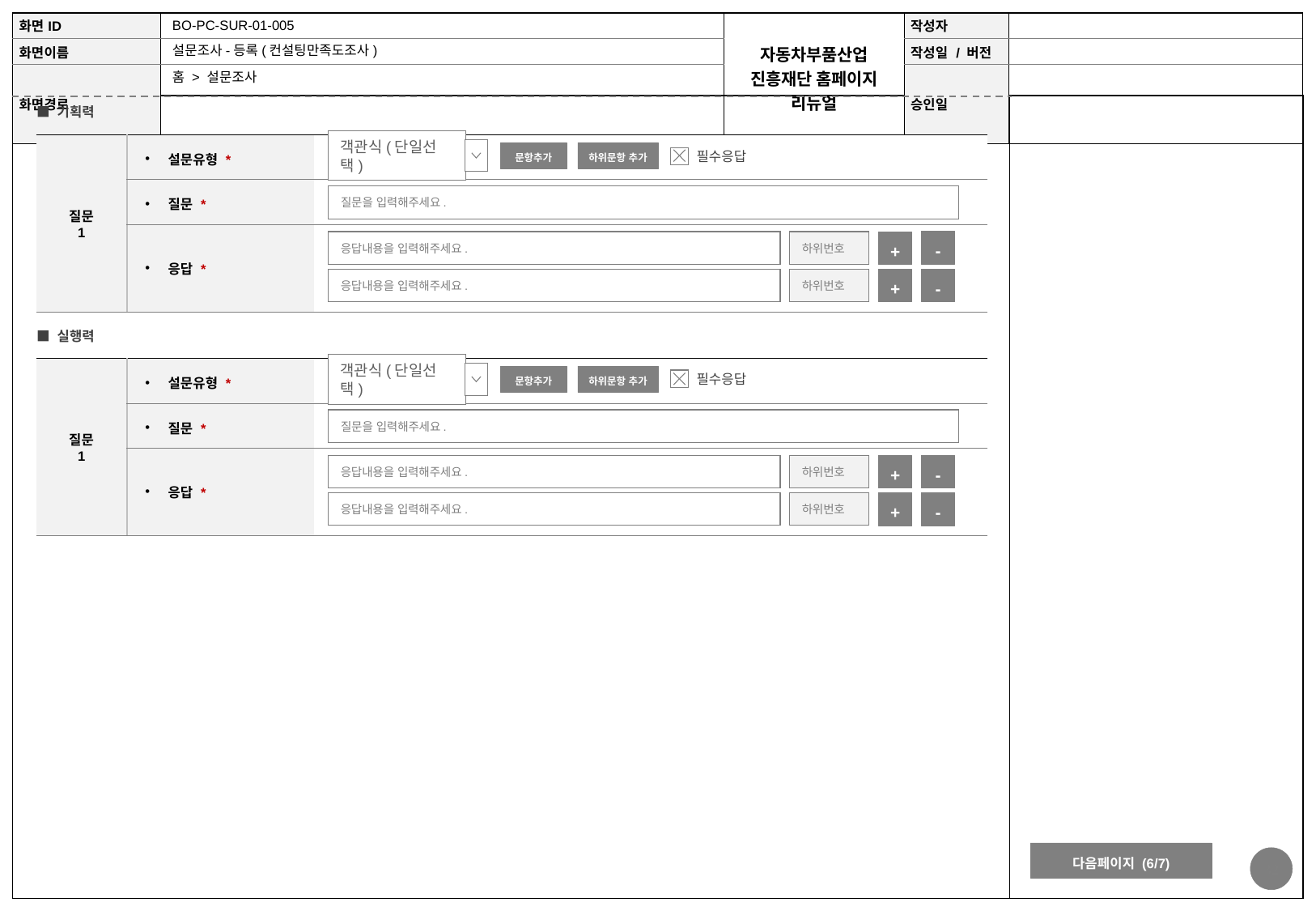

BO-PC-SUR-01-005

설문조사-등록(컨설팅만족도조사)

홈 > 설문조사

■ 기획력
| 질문 1 | 설문유형 \* |  |
| --- | --- | --- |
|  | 질문 \* |  |
|  | 응답 \* |  |
객관식(단일선택)

문항추가
하위문항 추가

필수응답

질문을 입력해주세요.
-
응답내용을 입력해주세요.
하위번호
+
응답내용을 입력해주세요.
하위번호
+
-
■ 실행력
| 질문 1 | 설문유형 \* |  |
| --- | --- | --- |
|  | 질문 \* |  |
|  | 응답 \* |  |
객관식(단일선택)

문항추가
하위문항 추가

필수응답

질문을 입력해주세요.
응답내용을 입력해주세요.
하위번호
+
-
응답내용을 입력해주세요.
하위번호
+
-
다음페이지 (6/7)
32